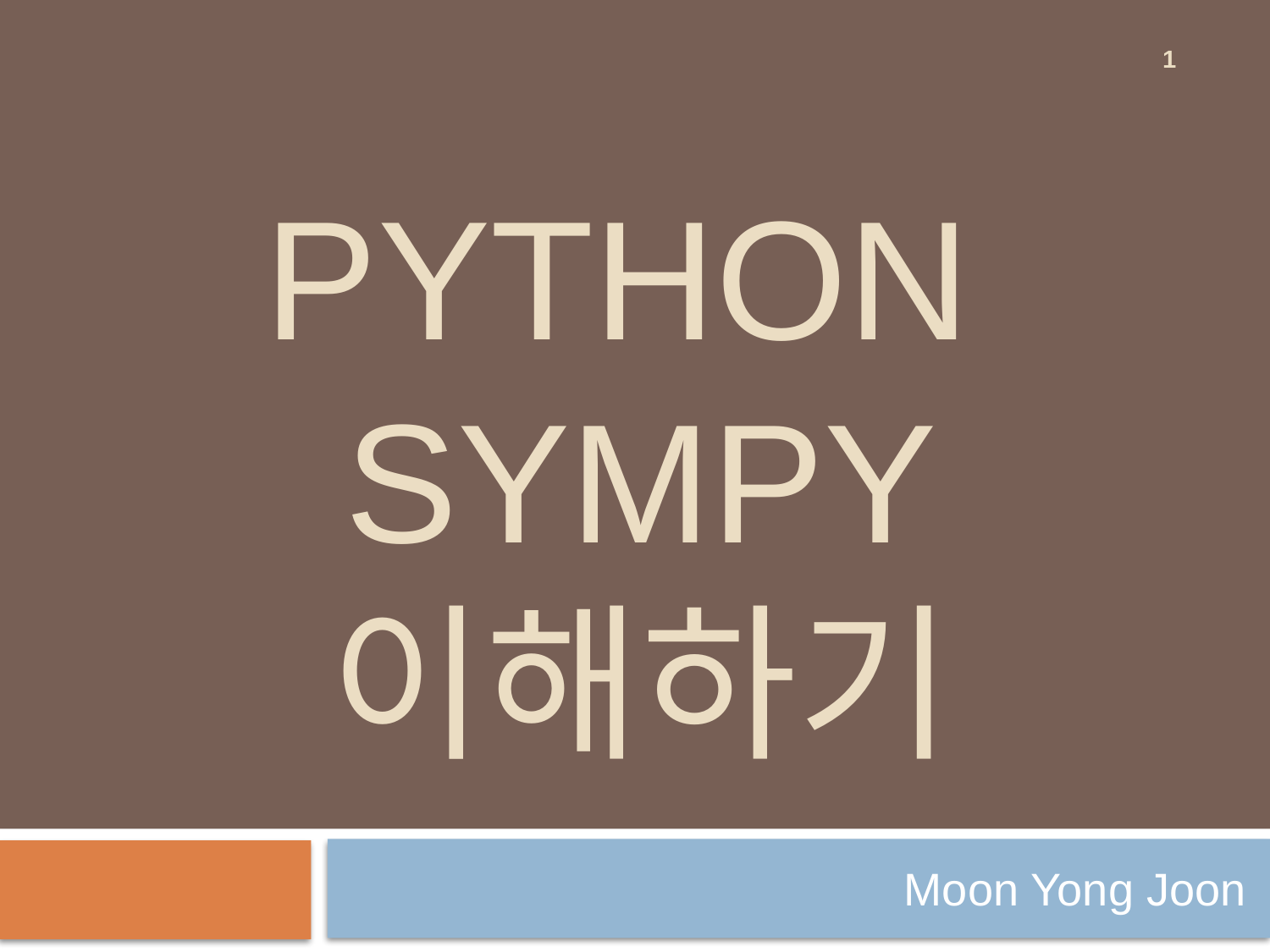

1
# Python SyMPY 이해하기
Moon Yong Joon